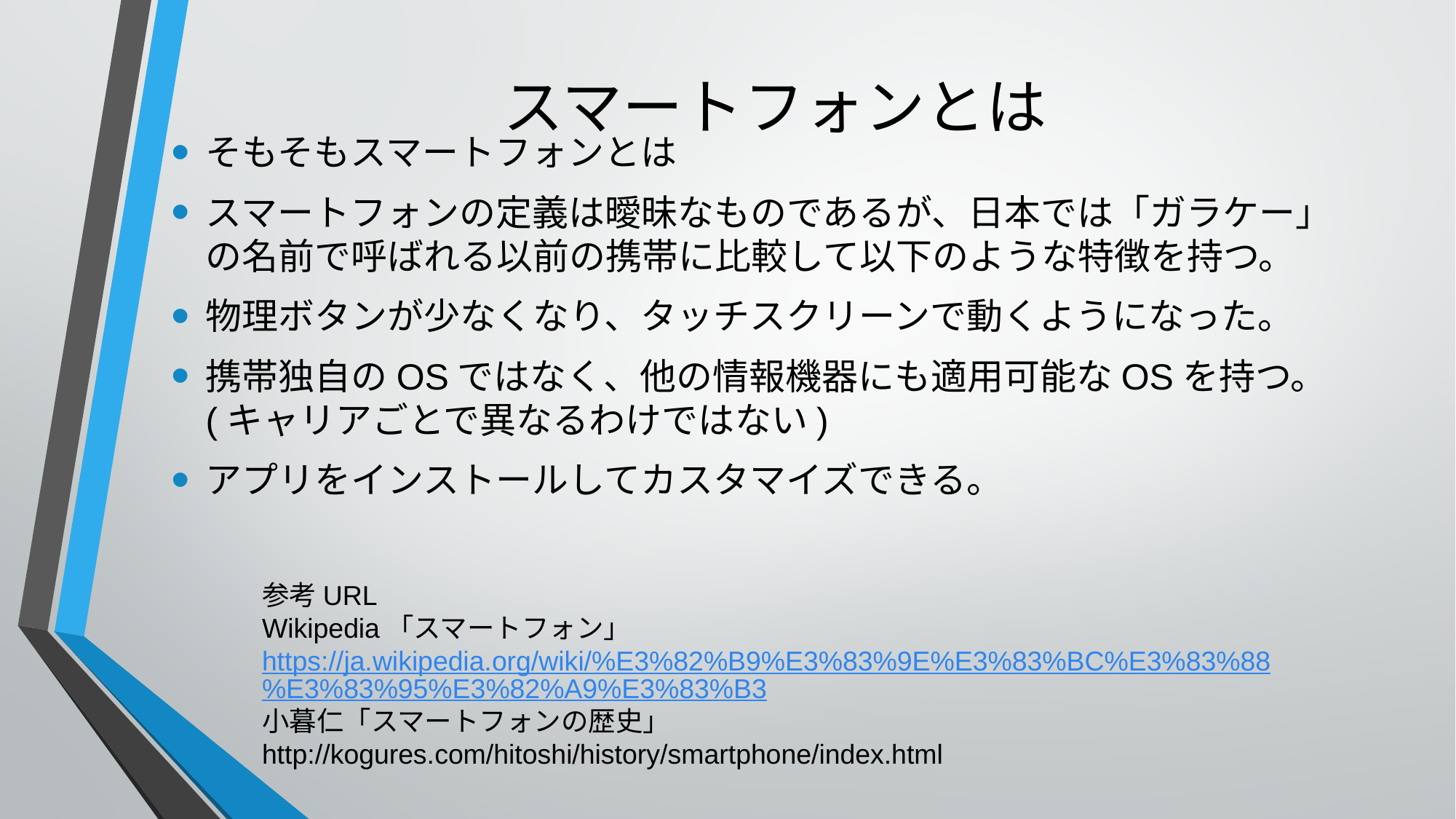

そもそもスマートフォンとは
スマートフォンの定義は曖昧なものであるが、日本では「ガラケー」の名前で呼ばれる以前の携帯に比較して以下のような特徴を持つ。
物理ボタンが少なくなり、タッチスクリーンで動くようになった。
携帯独自のOSではなく、他の情報機器にも適用可能なOSを持つ。(キャリアごとで異なるわけではない)
アプリをインストールしてカスタマイズできる。
# スマートフォンとは
参考URL
Wikipedia「スマートフォン」
https://ja.wikipedia.org/wiki/%E3%82%B9%E3%83%9E%E3%83%BC%E3%83%88%E3%83%95%E3%82%A9%E3%83%B3
小暮仁「スマートフォンの歴史」
http://kogures.com/hitoshi/history/smartphone/index.html